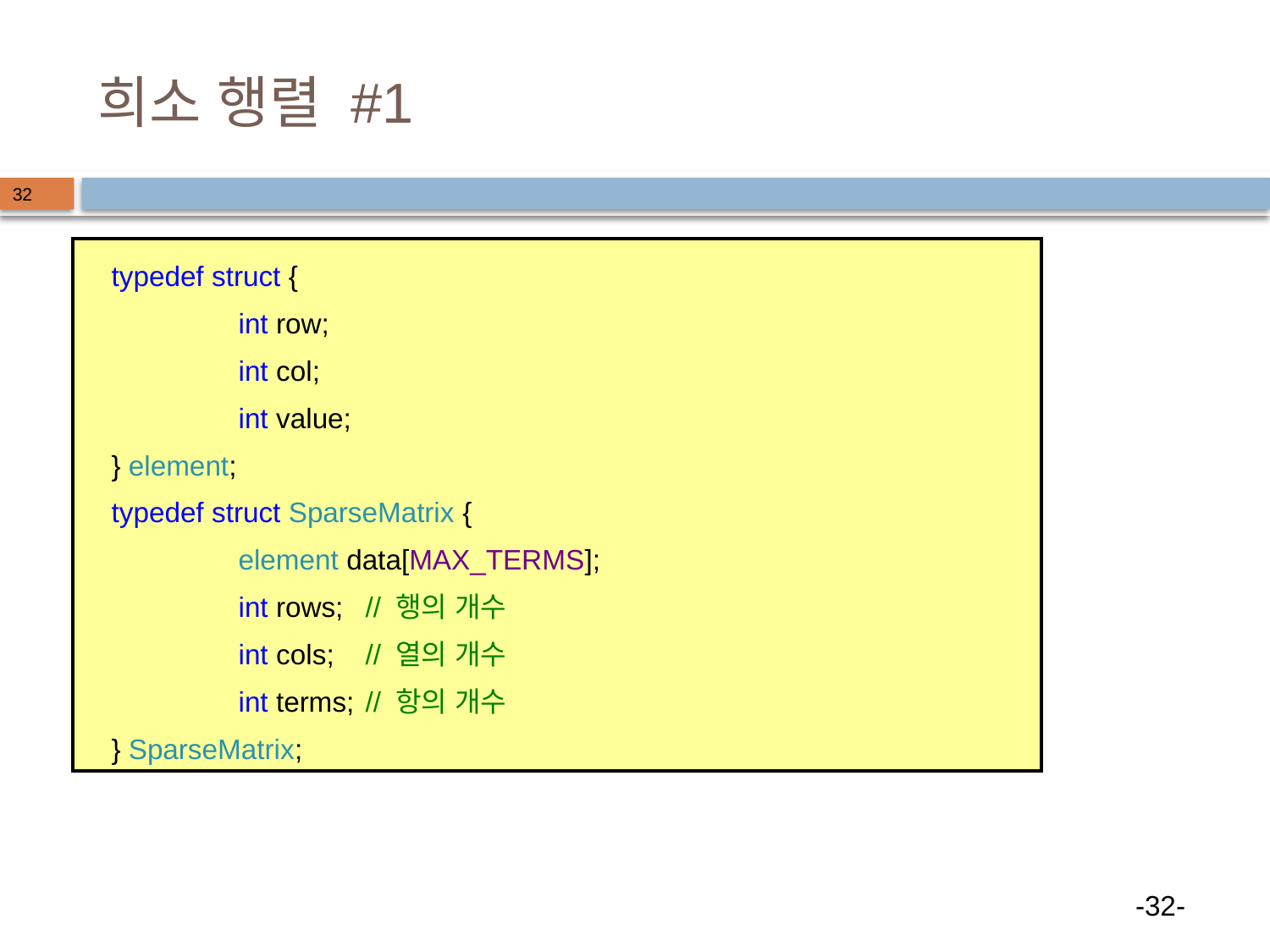

# 희소 행렬 #1
32

typedef struct {
	int row;
	int col;
	int value;
} element;
typedef struct SparseMatrix {
	element data[MAX_TERMS];
	int rows;	// 행의 개수
	int cols;	// 열의 개수
	int terms; 	// 항의 개수
} SparseMatrix;